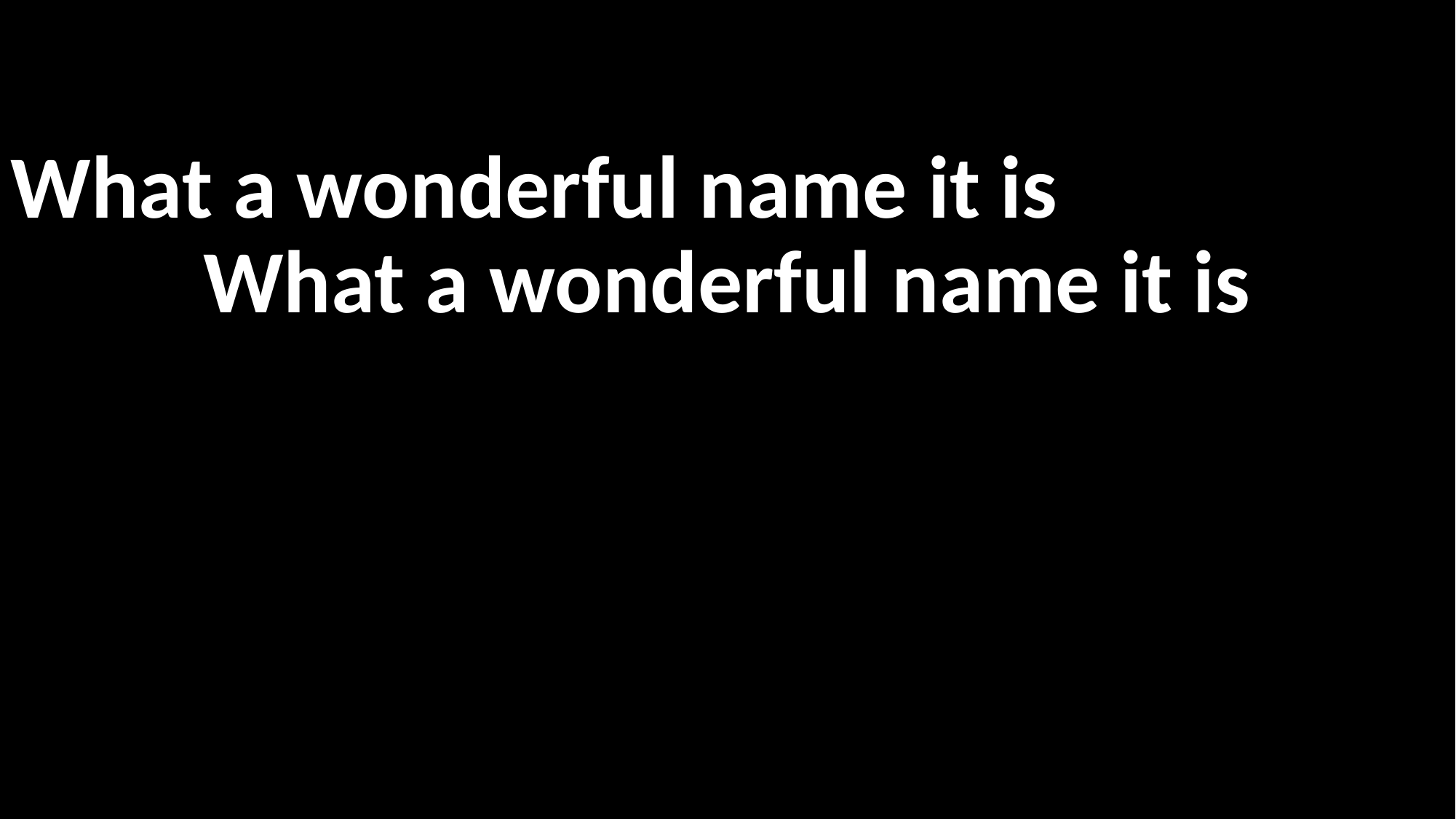

What a wonderful name it is
What a wonderful name it is
위대하신 이름 예수
위대하신 이름 예수